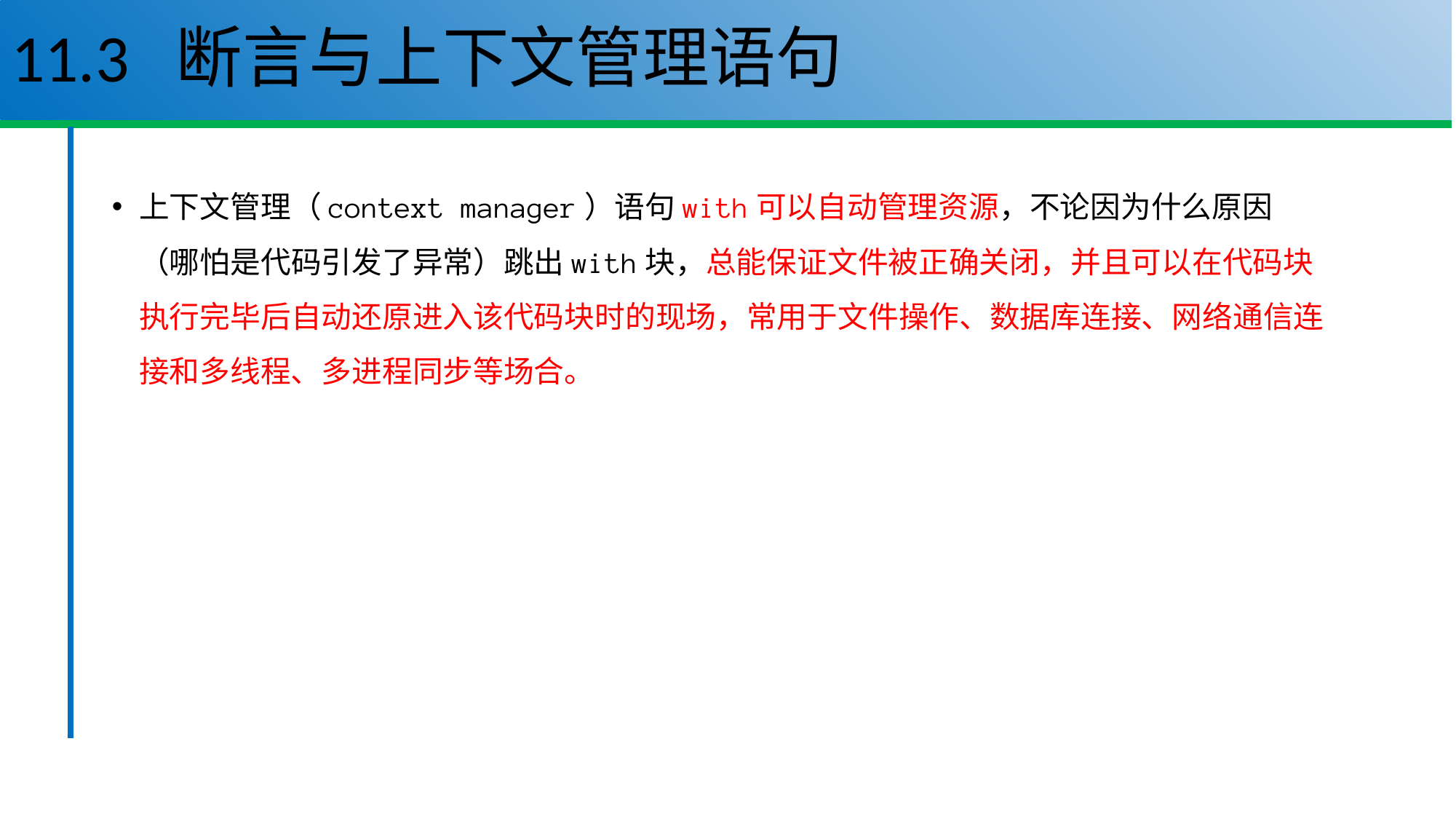

# 11.3  断言与上下文管理语句
上下文管理（context manager）语句with可以自动管理资源，不论因为什么原因（哪怕是代码引发了异常）跳出with块，总能保证文件被正确关闭，并且可以在代码块执行完毕后自动还原进入该代码块时的现场，常用于文件操作、数据库连接、网络通信连接和多线程、多进程同步等场合。